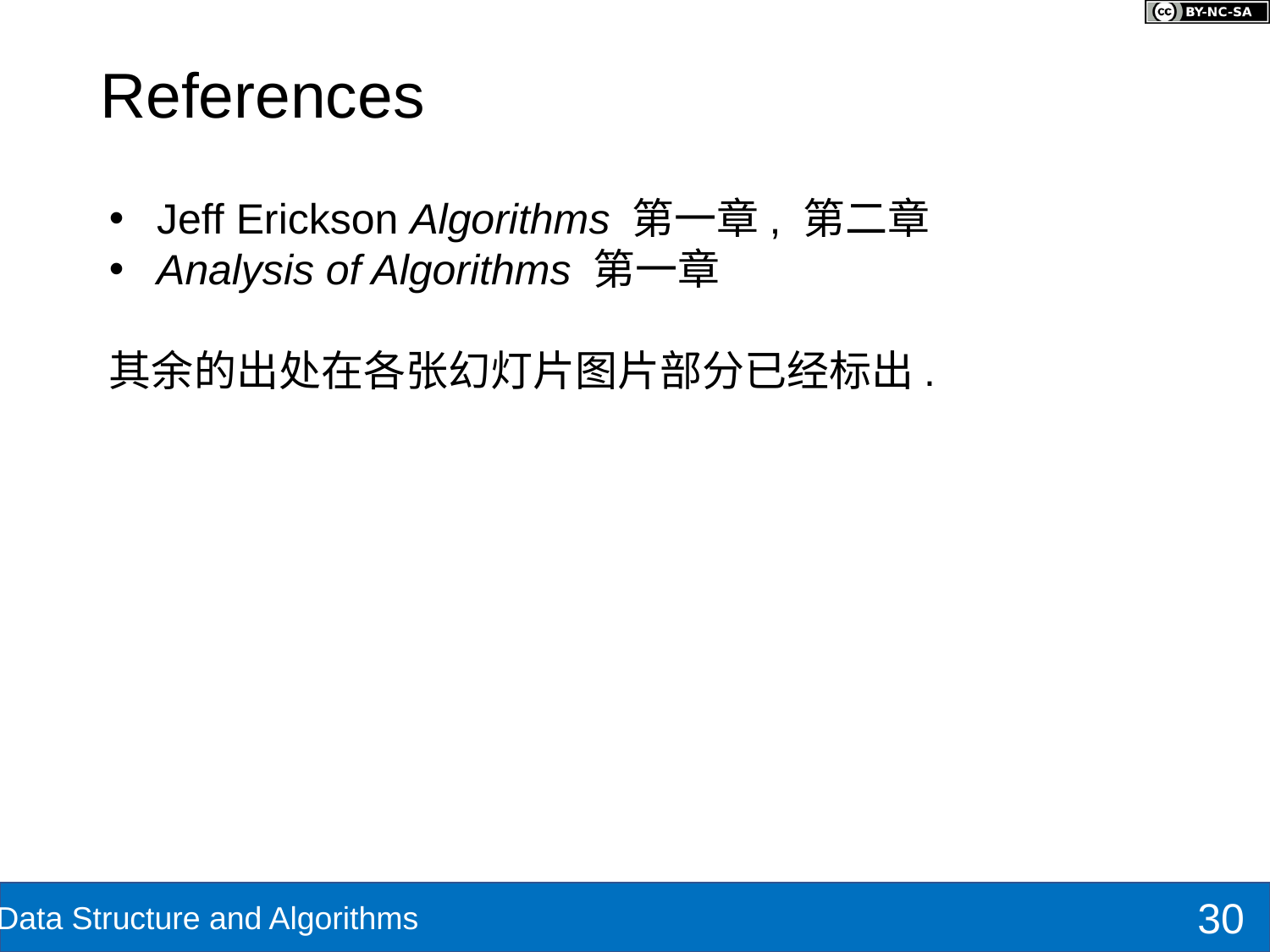

# References
Jeff Erickson Algorithms 第一章, 第二章
Analysis of Algorithms 第一章

其余的出处在各张幻灯片图片部分已经标出.
30